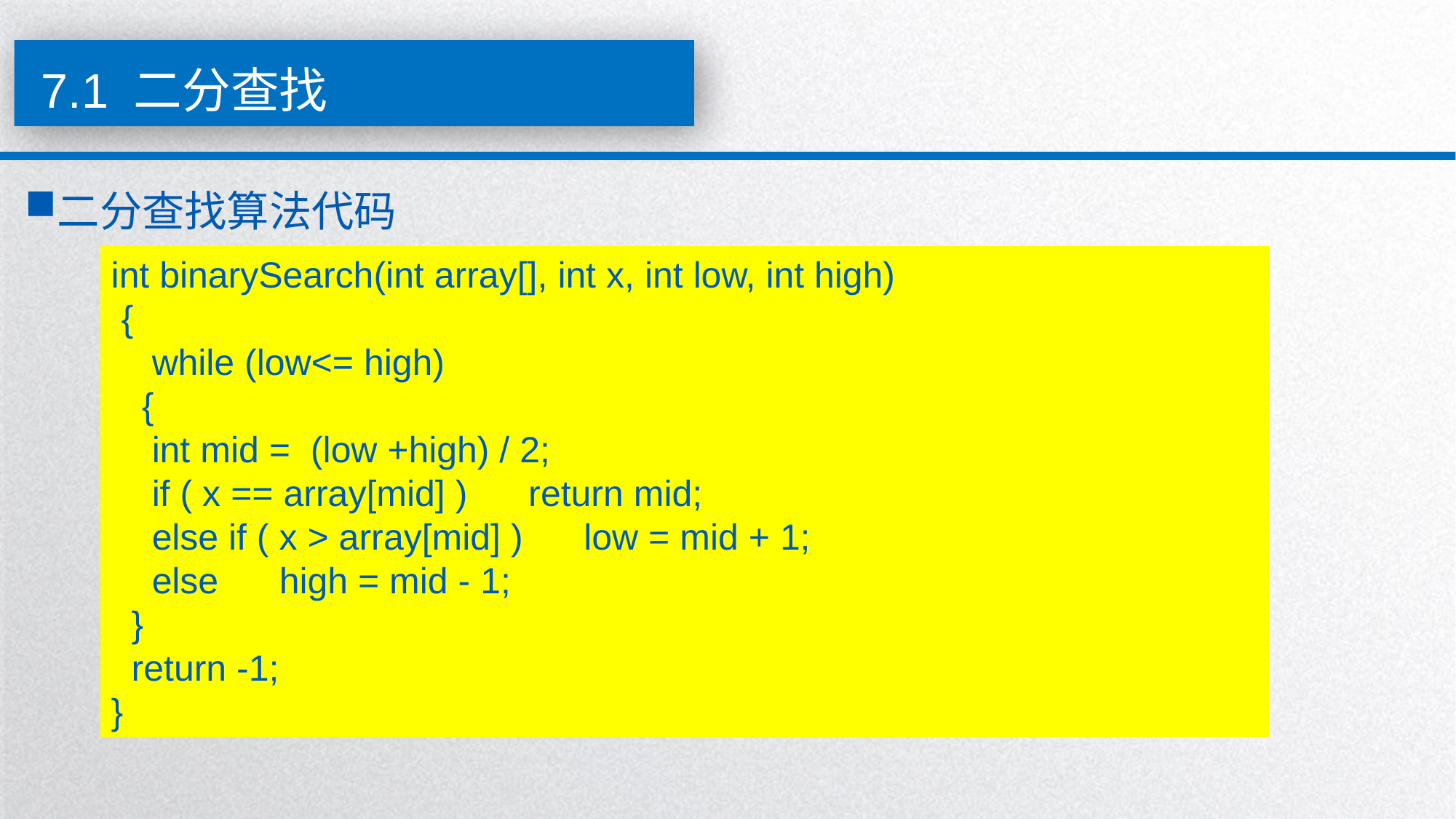

7.1 二分查找
二分查找算法代码
int binarySearch(int array[], int x, int low, int high)
 {
    while (low<= high)
   {
    int mid =  (low +high) / 2;
    if ( x == array[mid] )      return mid;
    else if ( x > array[mid] )      low = mid + 1;
    else      high = mid - 1;
  }
  return -1;
}